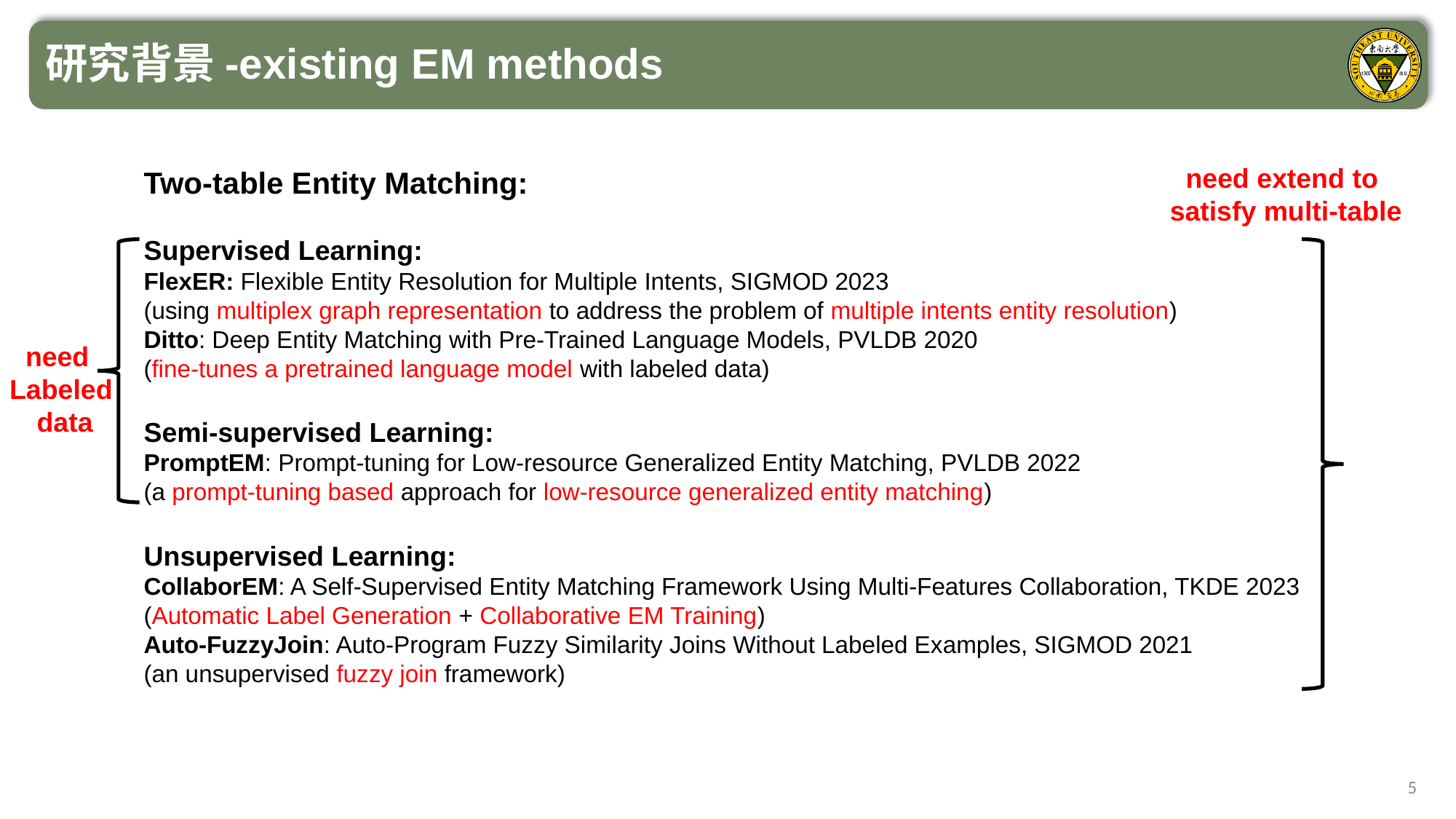

研究背景-existing EM methods
need extend to
satisfy multi-table
Two-table Entity Matching:

Supervised Learning:
FlexER: Flexible Entity Resolution for Multiple Intents, SIGMOD 2023
(using multiplex graph representation to address the problem of multiple intents entity resolution)
Ditto: Deep Entity Matching with Pre-Trained Language Models, PVLDB 2020
(fine-tunes a pretrained language model with labeled data)

Semi-supervised Learning:
PromptEM: Prompt-tuning for Low-resource Generalized Entity Matching, PVLDB 2022
(a prompt-tuning based approach for low-resource generalized entity matching)

Unsupervised Learning:
CollaborEM: A Self-Supervised Entity Matching Framework Using Multi-Features Collaboration, TKDE 2023
(Automatic Label Generation + Collaborative EM Training)
Auto-FuzzyJoin: Auto-Program Fuzzy Similarity Joins Without Labeled Examples, SIGMOD 2021
(an unsupervised fuzzy join framework)

need
Labeled
 data
5